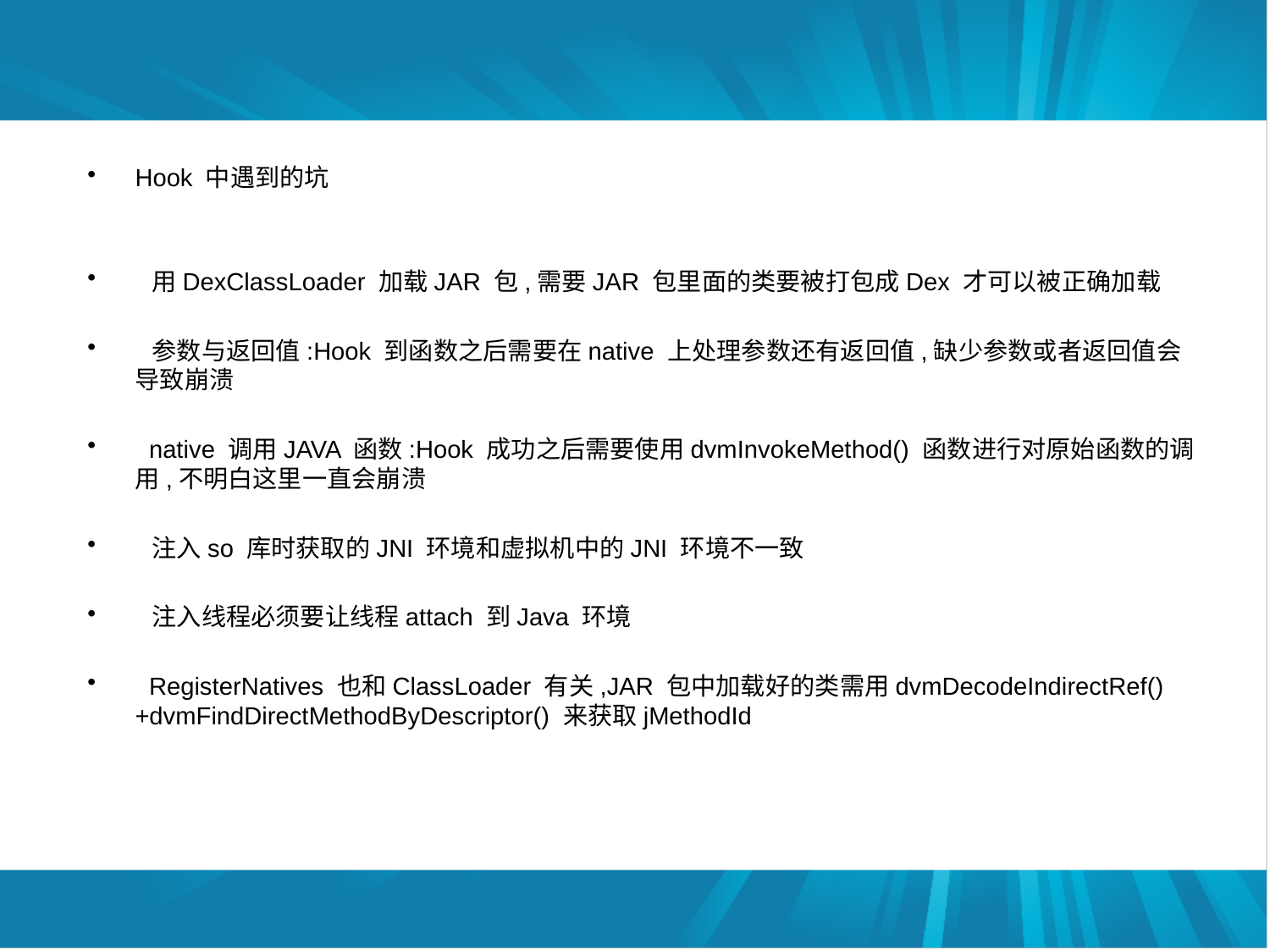

#
Hook 中遇到的坑

  用DexClassLoader 加载JAR 包,需要JAR 包里面的类要被打包成Dex 才可以被正确加载

  参数与返回值:Hook 到函数之后需要在native 上处理参数还有返回值,缺少参数或者返回值会导致崩溃

  native 调用JAVA 函数:Hook 成功之后需要使用dvmInvokeMethod() 函数进行对原始函数的调用,不明白这里一直会崩溃

  注入so 库时获取的JNI 环境和虚拟机中的JNI 环境不一致

  注入线程必须要让线程attach 到Java 环境

  RegisterNatives 也和ClassLoader 有关,JAR 包中加载好的类需用dvmDecodeIndirectRef() +dvmFindDirectMethodByDescriptor() 来获取jMethodId